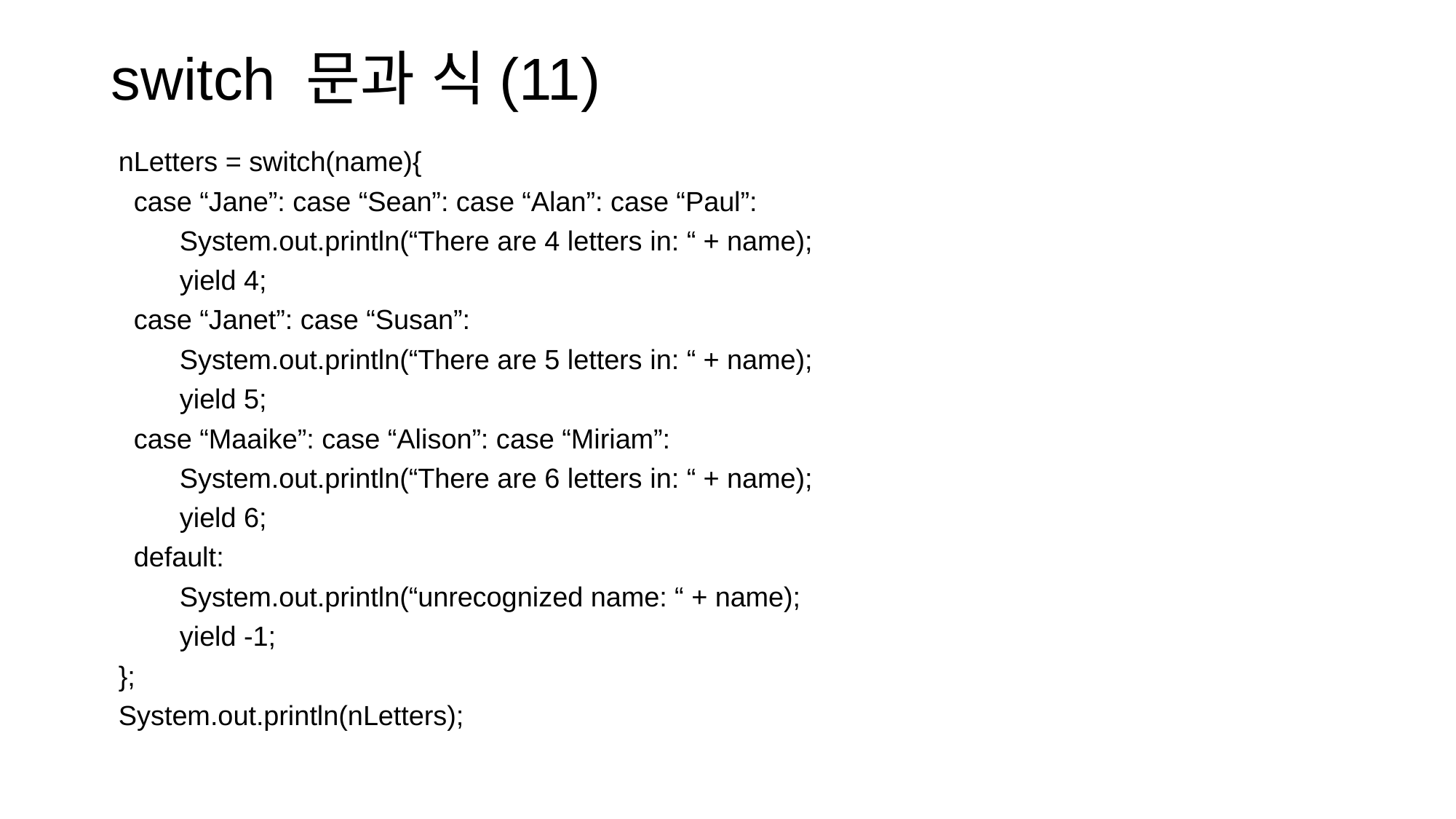

# switch 문과 식(11)
 nLetters = switch(name){
   case “Jane”: case “Sean”: case “Alan”: case “Paul”:
         System.out.println(“There are 4 letters in: “ + name);
         yield 4;
   case “Janet”: case “Susan”:
         System.out.println(“There are 5 letters in: “ + name);
         yield 5;
   case “Maaike”: case “Alison”: case “Miriam”:
         System.out.println(“There are 6 letters in: “ + name);
         yield 6;
   default:
         System.out.println(“unrecognized name: “ + name);
         yield -1;
 };
 System.out.println(nLetters);